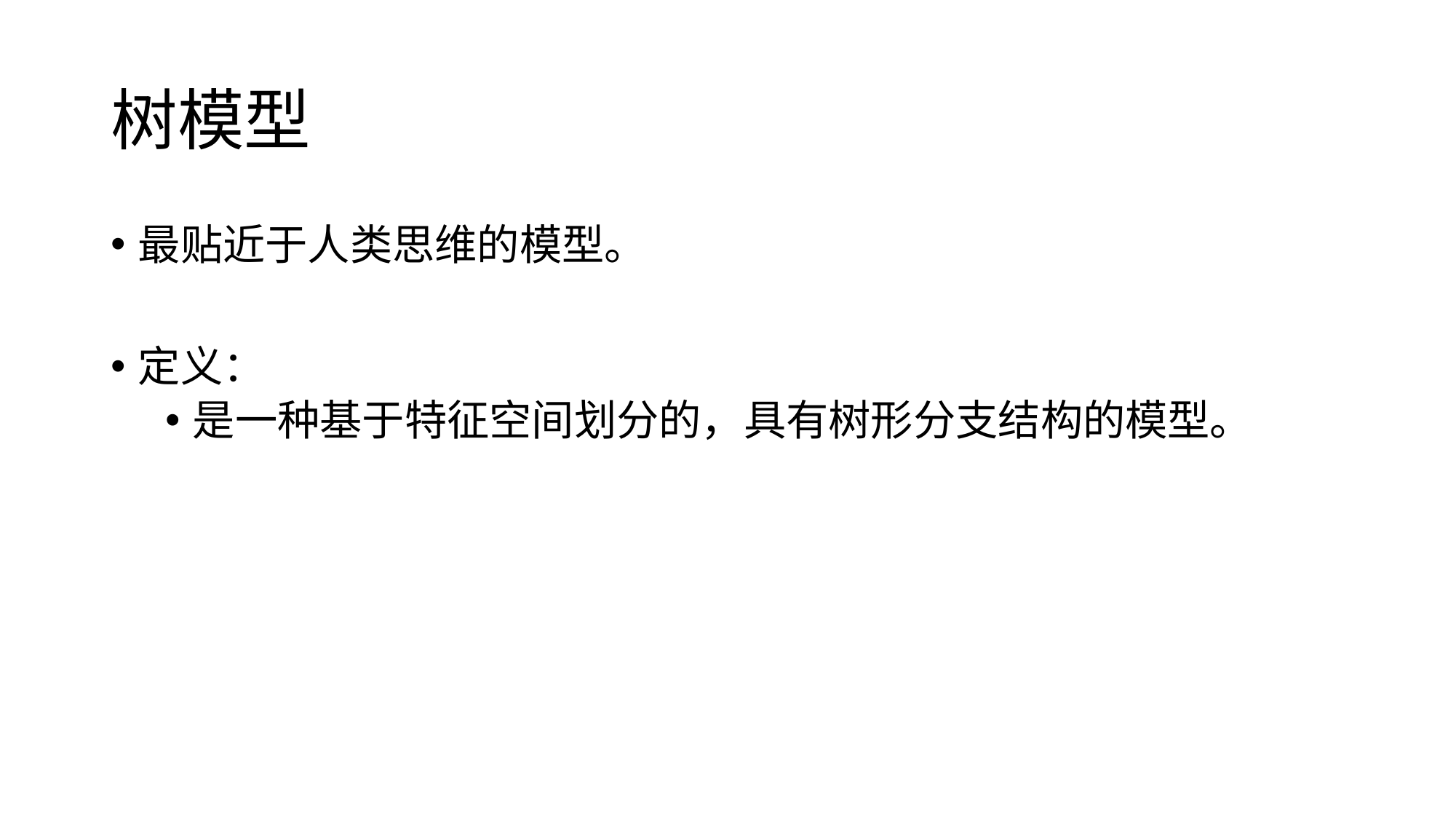

# 树模型
最贴近于人类思维的模型。

定义：
是一种基于特征空间划分的，具有树形分支结构的模型。